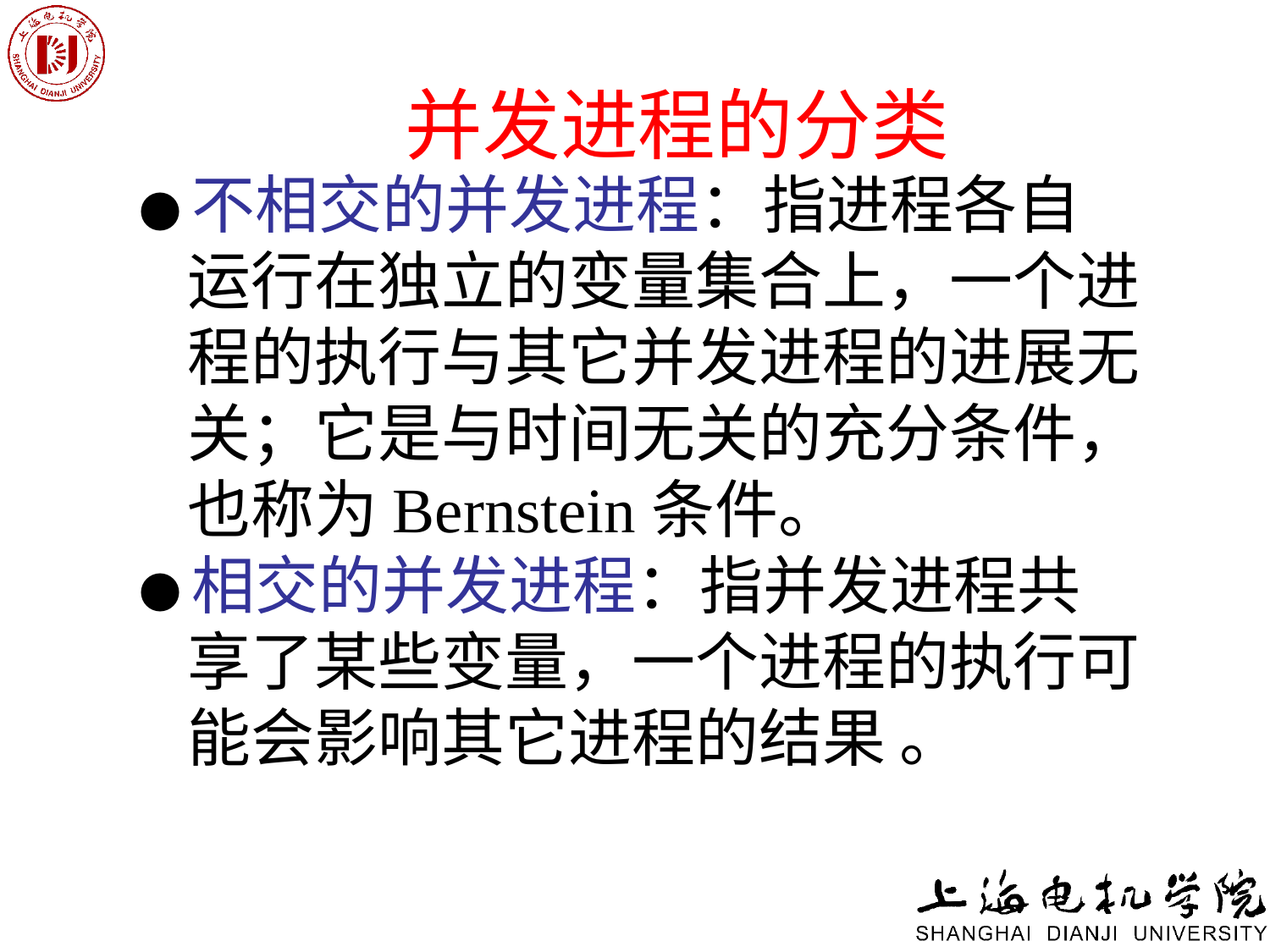

# 并发进程的分类
●不相交的并发进程：指进程各自运行在独立的变量集合上，一个进程的执行与其它并发进程的进展无关；它是与时间无关的充分条件，也称为Bernstein条件。
●相交的并发进程：指并发进程共享了某些变量，一个进程的执行可能会影响其它进程的结果 。